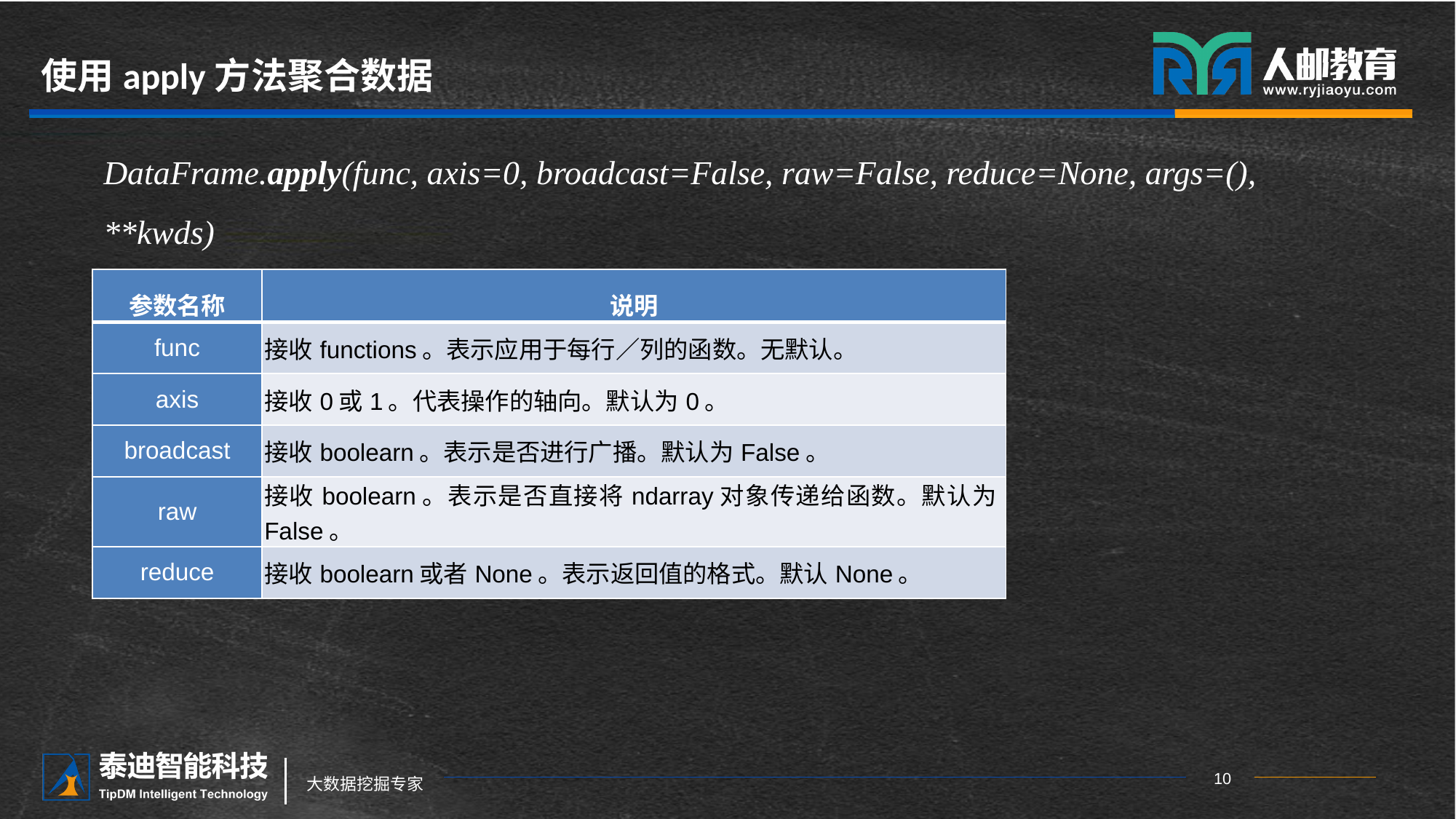

# 使用apply方法聚合数据
DataFrame.apply(func, axis=0, broadcast=False, raw=False, reduce=None, args=(), **kwds)
| 参数名称 | 说明 |
| --- | --- |
| func | 接收functions。表示应用于每行／列的函数。无默认。 |
| axis | 接收0或1。代表操作的轴向。默认为0。 |
| broadcast | 接收boolearn。表示是否进行广播。默认为False。 |
| raw | 接收boolearn。表示是否直接将ndarray对象传递给函数。默认为False。 |
| reduce | 接收boolearn或者None。表示返回值的格式。默认None。 |